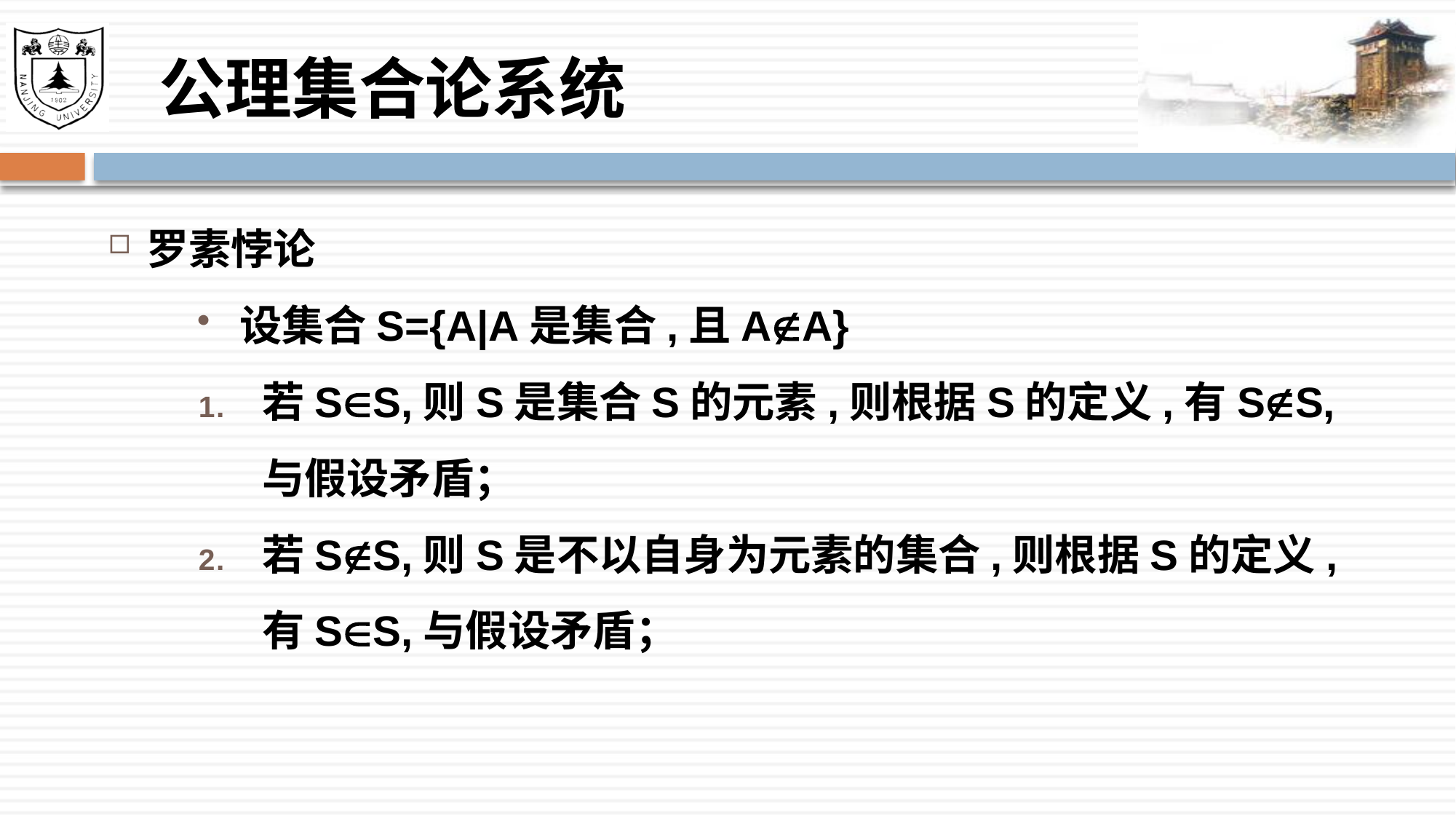

# 公理集合论系统
罗素悖论
设集合S={A|A是集合,且A∉A}
若S∈S,则S是集合S的元素,则根据S的定义,有S∉S,与假设矛盾；
若S∉S,则S是不以自身为元素的集合,则根据S的定义,有S∈S,与假设矛盾；